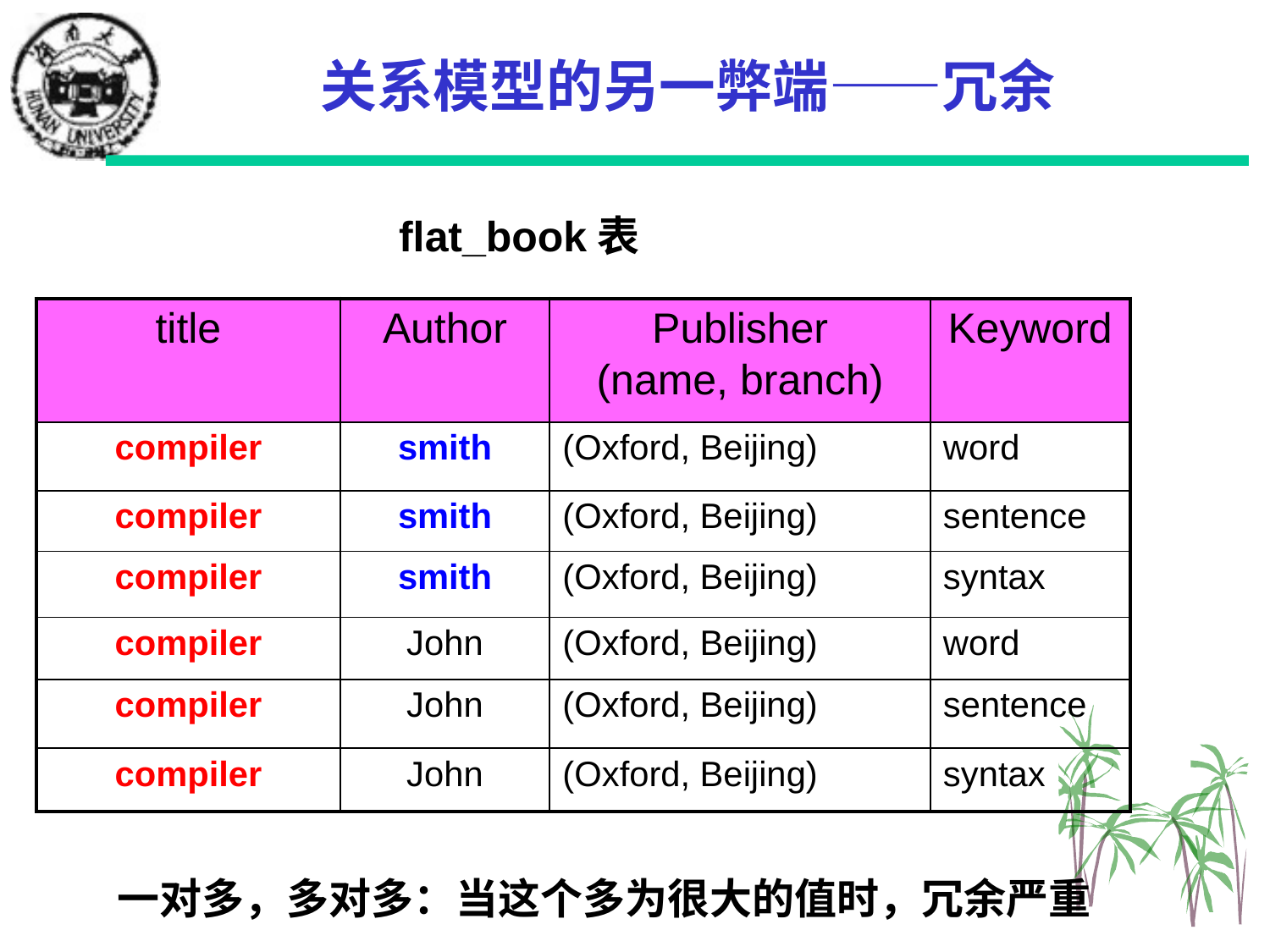

# 关系模型的另一弊端——冗余
flat_book表
| title | Author | Publisher (name, branch) | Keyword |
| --- | --- | --- | --- |
| compiler | smith | (Oxford, Beijing) | word |
| compiler | smith | (Oxford, Beijing) | sentence |
| compiler | smith | (Oxford, Beijing) | syntax |
| compiler | John | (Oxford, Beijing) | word |
| compiler | John | (Oxford, Beijing) | sentence |
| compiler | John | (Oxford, Beijing) | syntax |
一对多，多对多：当这个多为很大的值时，冗余严重